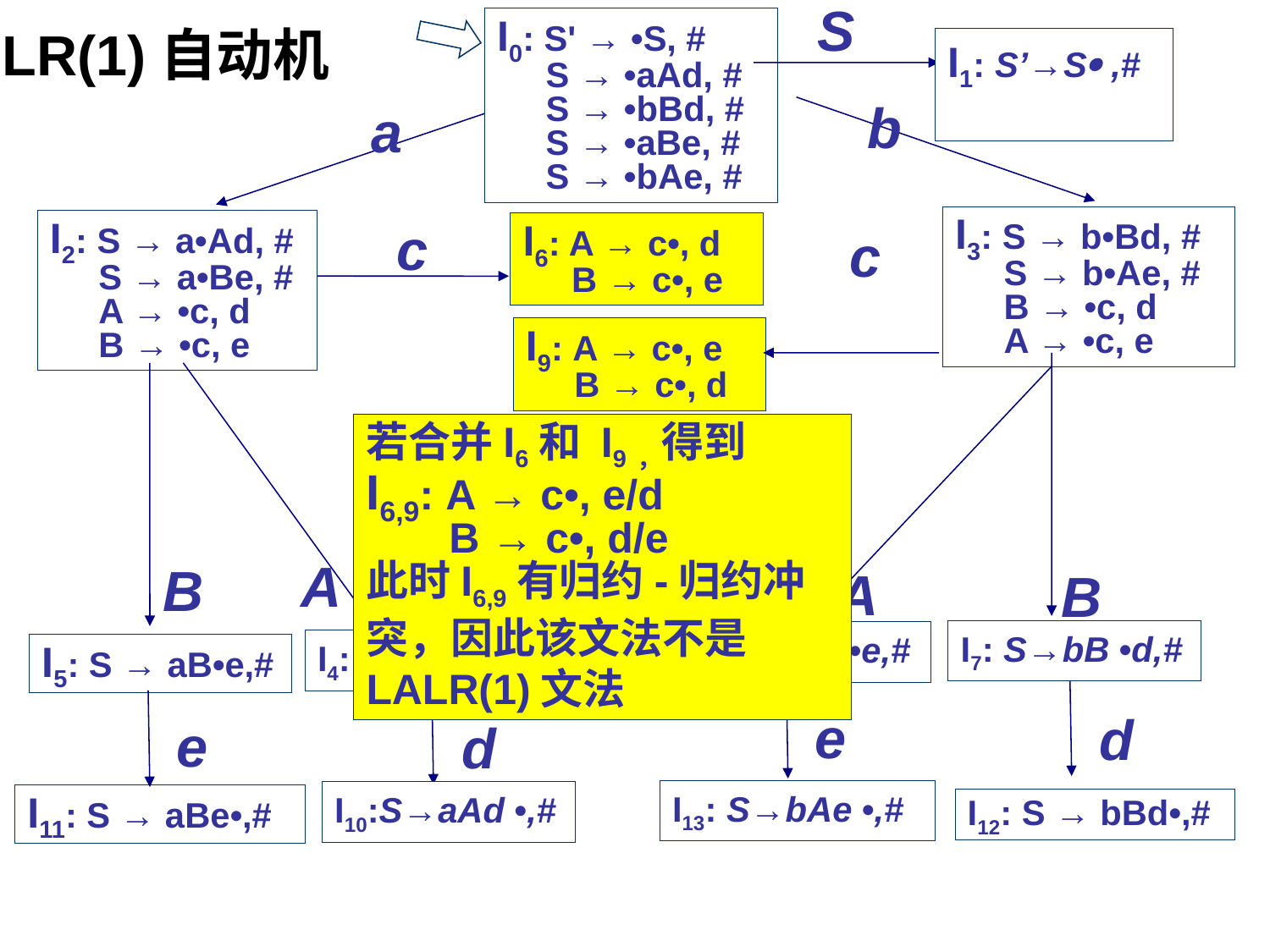

S
I0: S' → •S, #
     S → •aAd, #
     S → •bBd, #
     S → •aBe, #
     S → •bAe, #

LR(1)自动机
I1: S’→S• ,#

b
a

I3: S → b•Bd, #
     S → b•Ae, #
     B → •c, d
     A → •c, e
c
I2: S → a•Ad, #
     S → a•Be, #
     A → •c, d
     B → •c, e
I6: A → c•, d
     B → c•, e
c

I9: A → c•, e
     B → c•, d

若合并I6和 I9，得到
I6,9: A → c•, e/d
       B → c•, d/e
此时I6,9有归约-归约冲突，因此该文法不是LALR(1)文法
A
B
A
B
I7: S→bB •d,#
I8: S→bA •e,#
I4:  S → aA•d,#
I5: S → aB•e,#

e
d
e
d
I13: S→bAe •,#
I10:S→aAd •,#
I11: S → aBe•,#
I12: S → bBd•,#